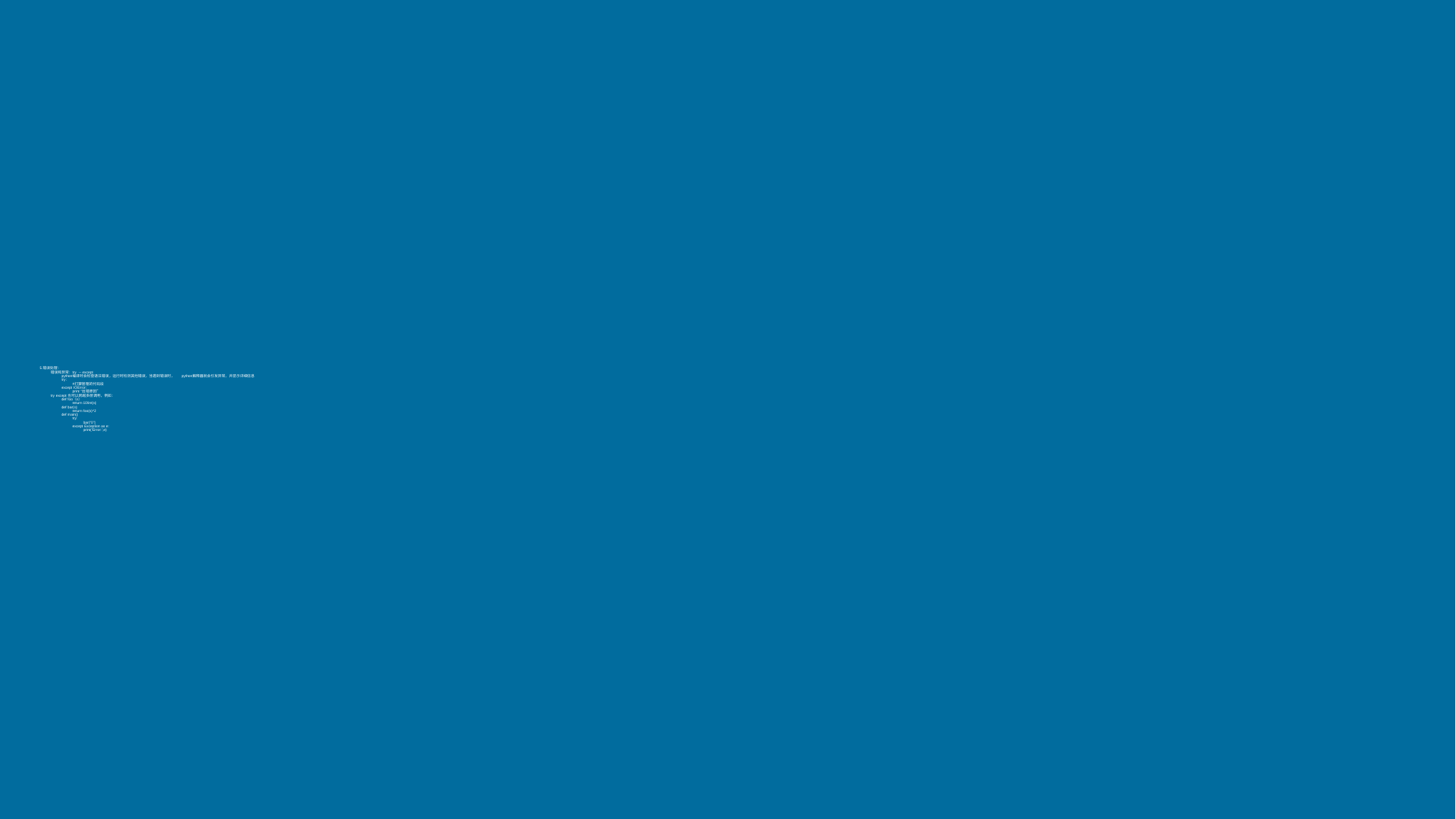

# 5.错误处理： 错误和异常：try  -- except python编译时会检查语法错误，运行时检测其他错误，当遇到错误时，	python解释器就会引发异常，并显示详细信息 try： #打算管理的代码段 except IOError： print “出错原因” try except 也可以跨越多层调用，例如： def foo（s） return 10/int(s) def bar(s) return foo(s)*2 def main() try: bar(“0”) except Exception as e: print('Error:',e)